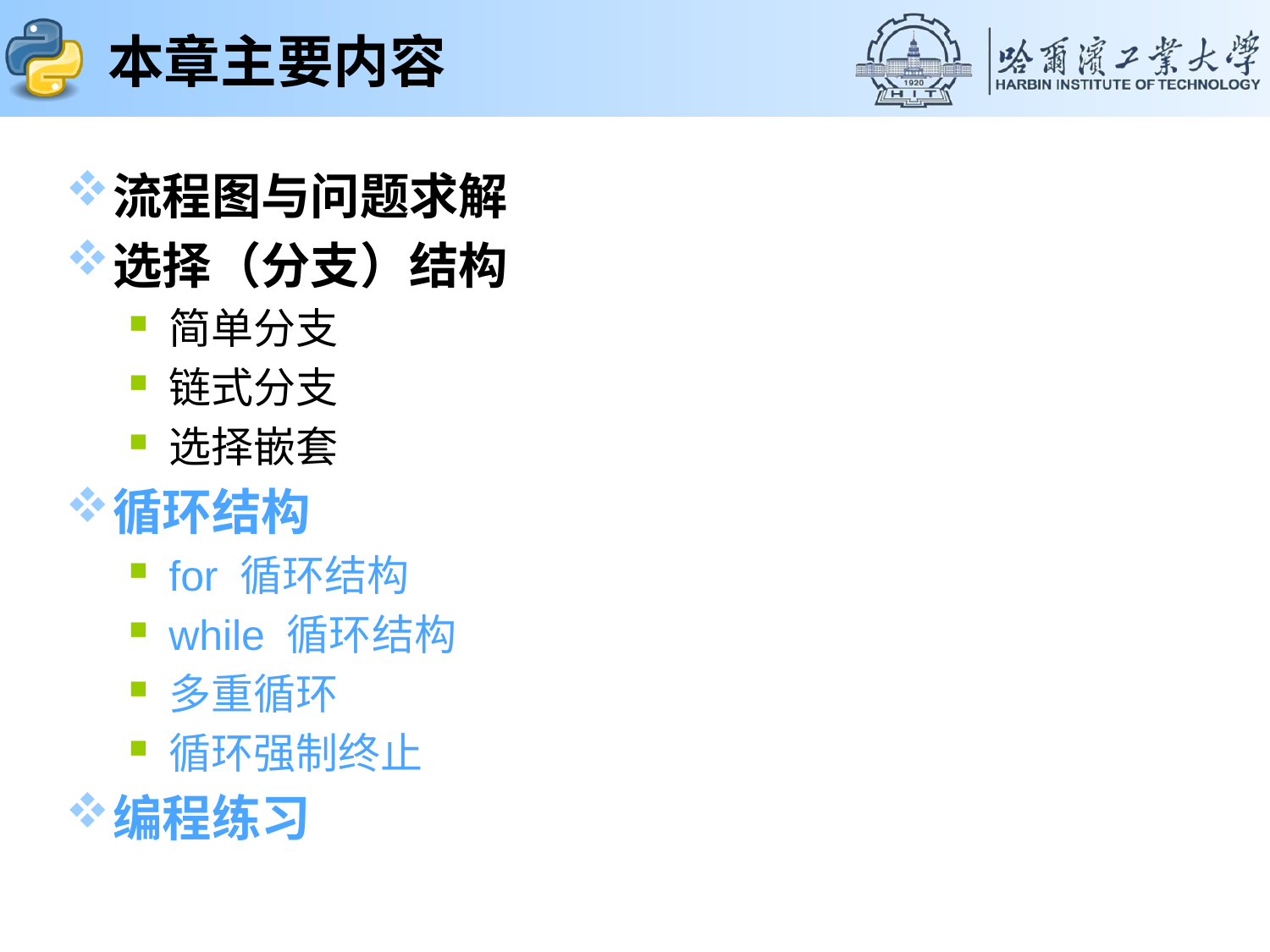

# 本章主要内容
流程图与问题求解
选择（分支）结构
简单分支
链式分支
选择嵌套
循环结构
for 循环结构
while 循环结构
多重循环
循环强制终止
编程练习